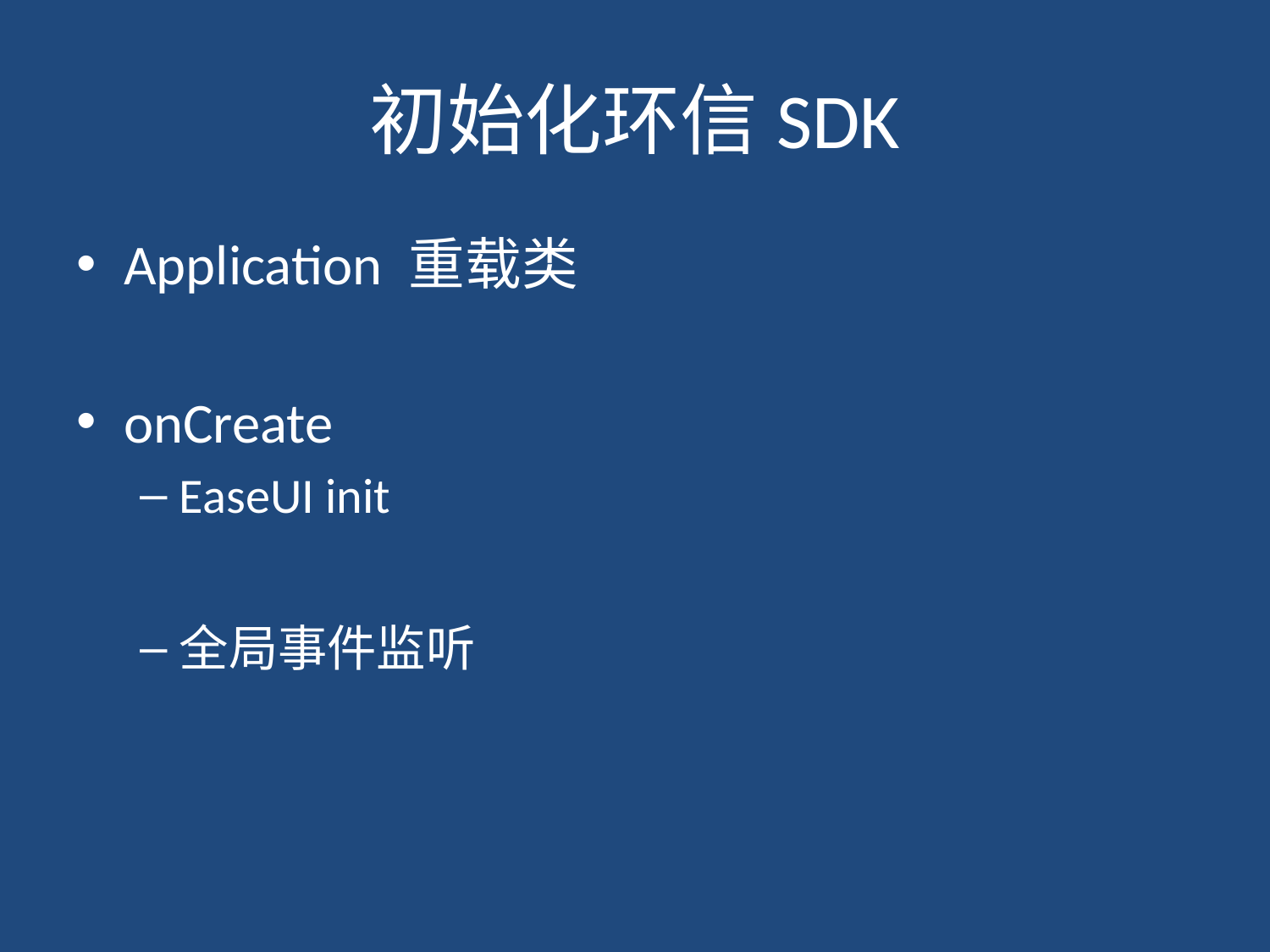

# 初始化环信SDK
Application 重载类

onCreate
EaseUI init

全局事件监听